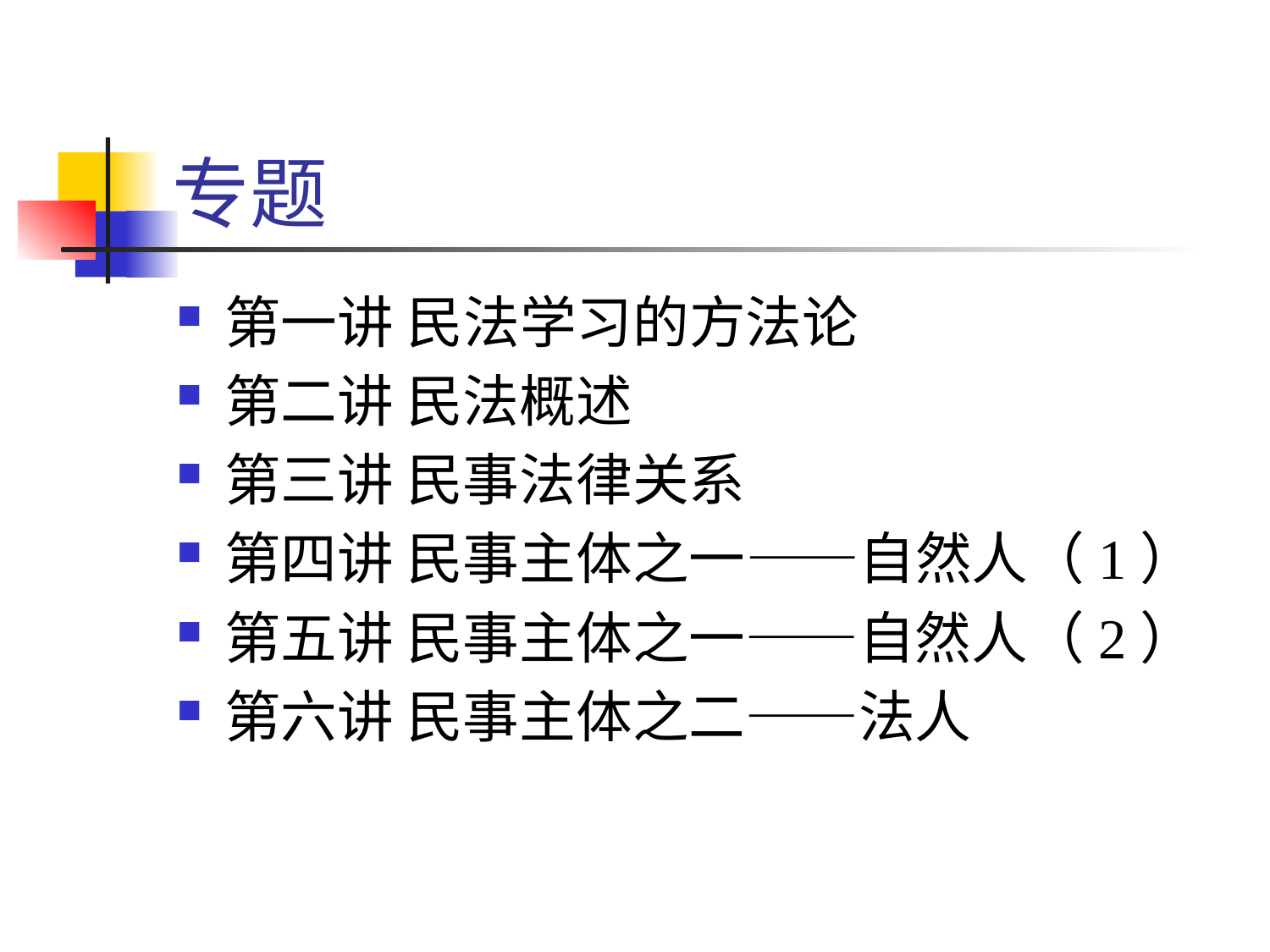

# 专题
第一讲 民法学习的方法论
第二讲 民法概述
第三讲 民事法律关系
第四讲 民事主体之一——自然人（1）
第五讲 民事主体之一——自然人（2）
第六讲 民事主体之二——法人